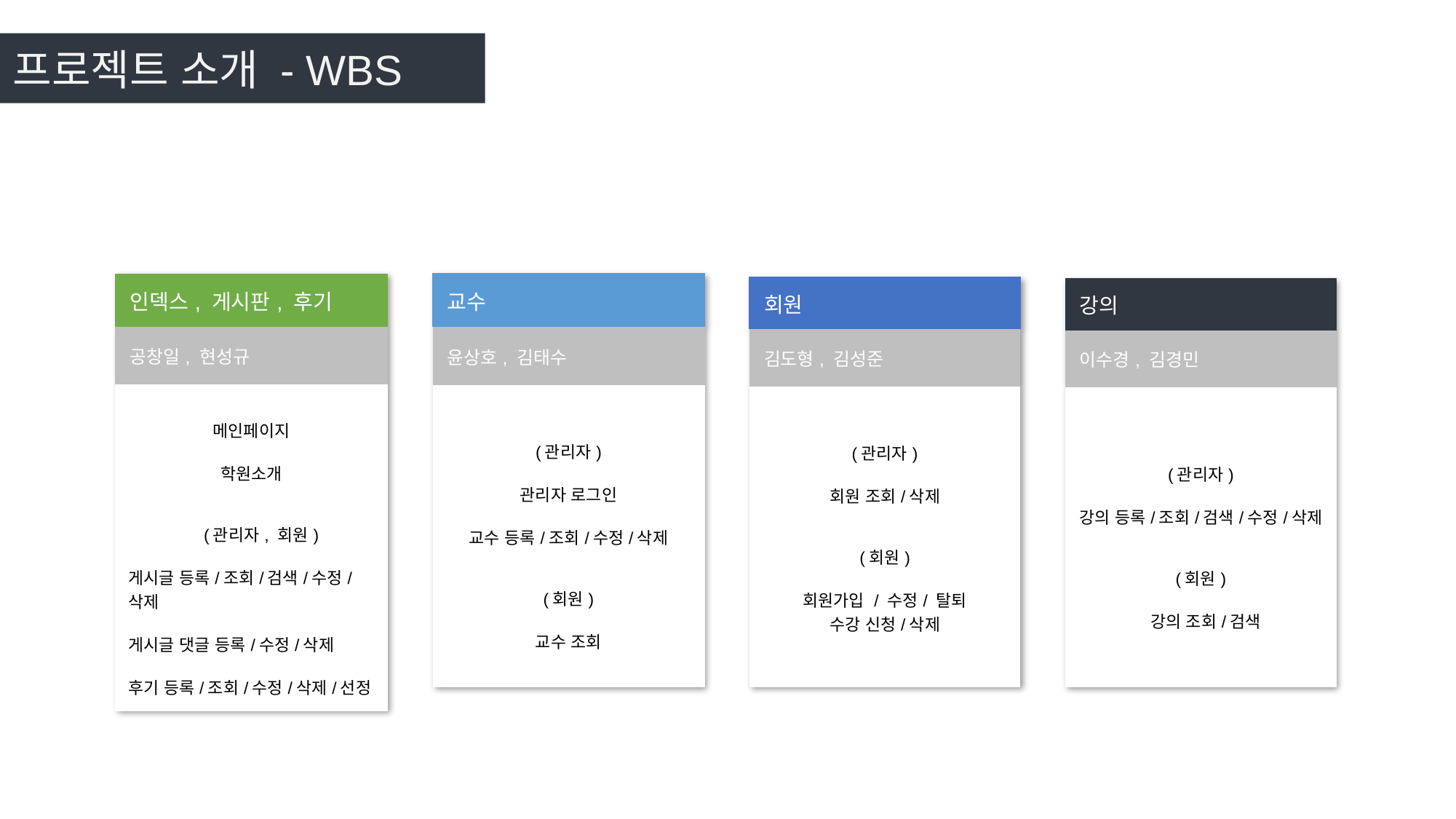

프로젝트 소개 - WBS
| 인덱스, 게시판, 후기 |
| --- |
| 공창일, 현성규 |
| 메인페이지 학원소개 (관리자, 회원) 게시글 등록/조회/검색/수정/삭제 게시글 댓글 등록/수정/삭제 후기 등록/조회/수정/삭제/선정 |
| 교수 |
| --- |
| 윤상호, 김태수 |
| (관리자) 관리자 로그인 교수 등록/조회/수정/삭제 (회원) 교수 조회 |
| 회원 |
| --- |
| 김도형, 김성준 |
| (관리자) 회원 조회/삭제 (회원) 회원가입 / 수정/ 탈퇴 수강 신청/삭제 |
| 강의 |
| --- |
| 이수경, 김경민 |
| (관리자) 강의 등록/조회/검색/수정/삭제 (회원) 강의 조회/검색 |